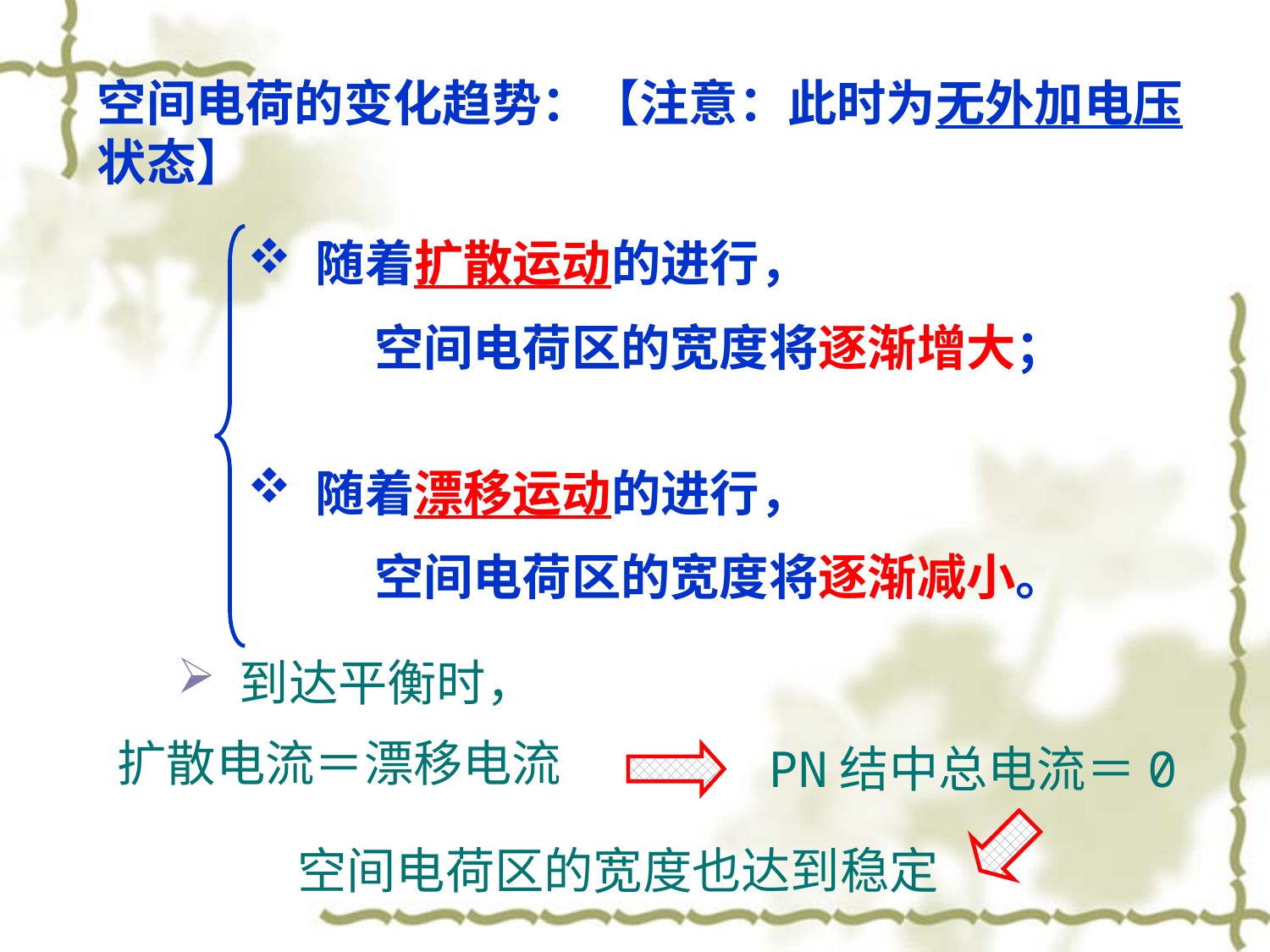

空间电荷的变化趋势：【注意：此时为无外加电压状态】

 随着扩散运动的进行，
	空间电荷区的宽度将逐渐增大；
 随着漂移运动的进行，
	空间电荷区的宽度将逐渐减小。

 到达平衡时，
扩散电流＝漂移电流
PN结中总电流＝0

空间电荷区的宽度也达到稳定
23